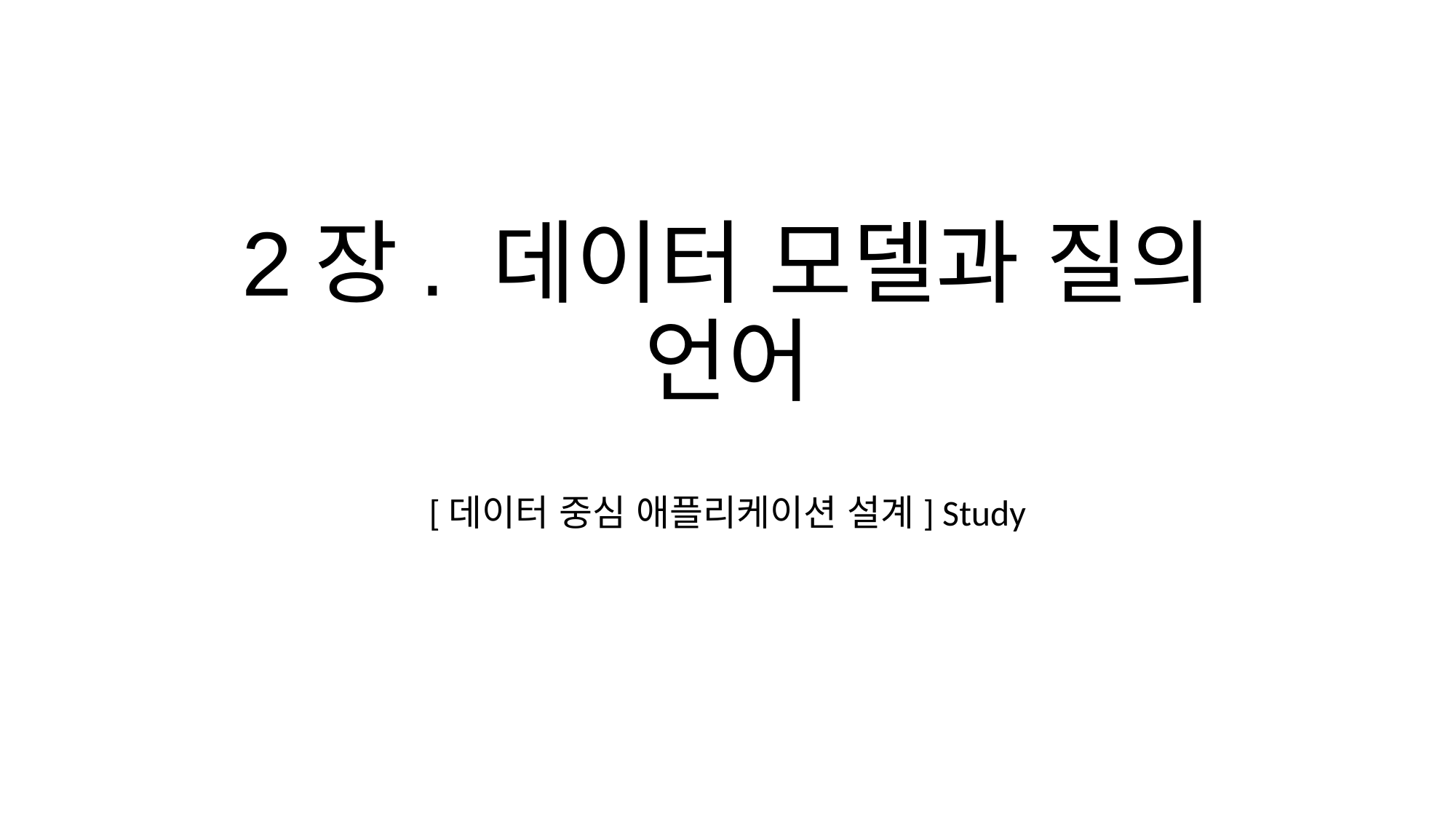

# 2장. 데이터 모델과 질의 언어

[데이터 중심 애플리케이션 설계] Study